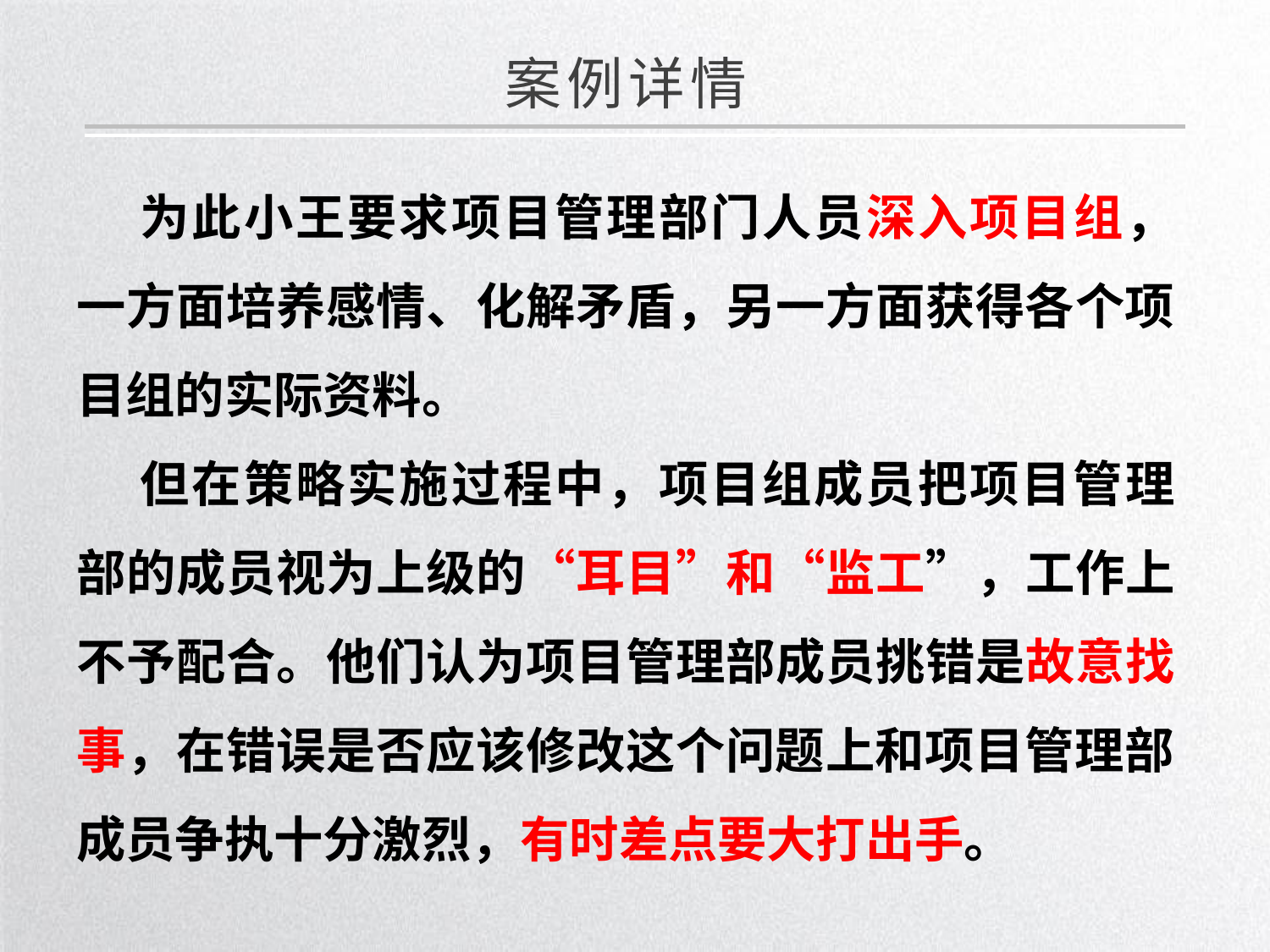

案例详情
为此小王要求项目管理部门人员深入项目组，一方面培养感情、化解矛盾，另一方面获得各个项目组的实际资料。
但在策略实施过程中，项目组成员把项目管理部的成员视为上级的“耳目”和“监工”，工作上不予配合。他们认为项目管理部成员挑错是故意找事，在错误是否应该修改这个问题上和项目管理部成员争执十分激烈，有时差点要大打出手。